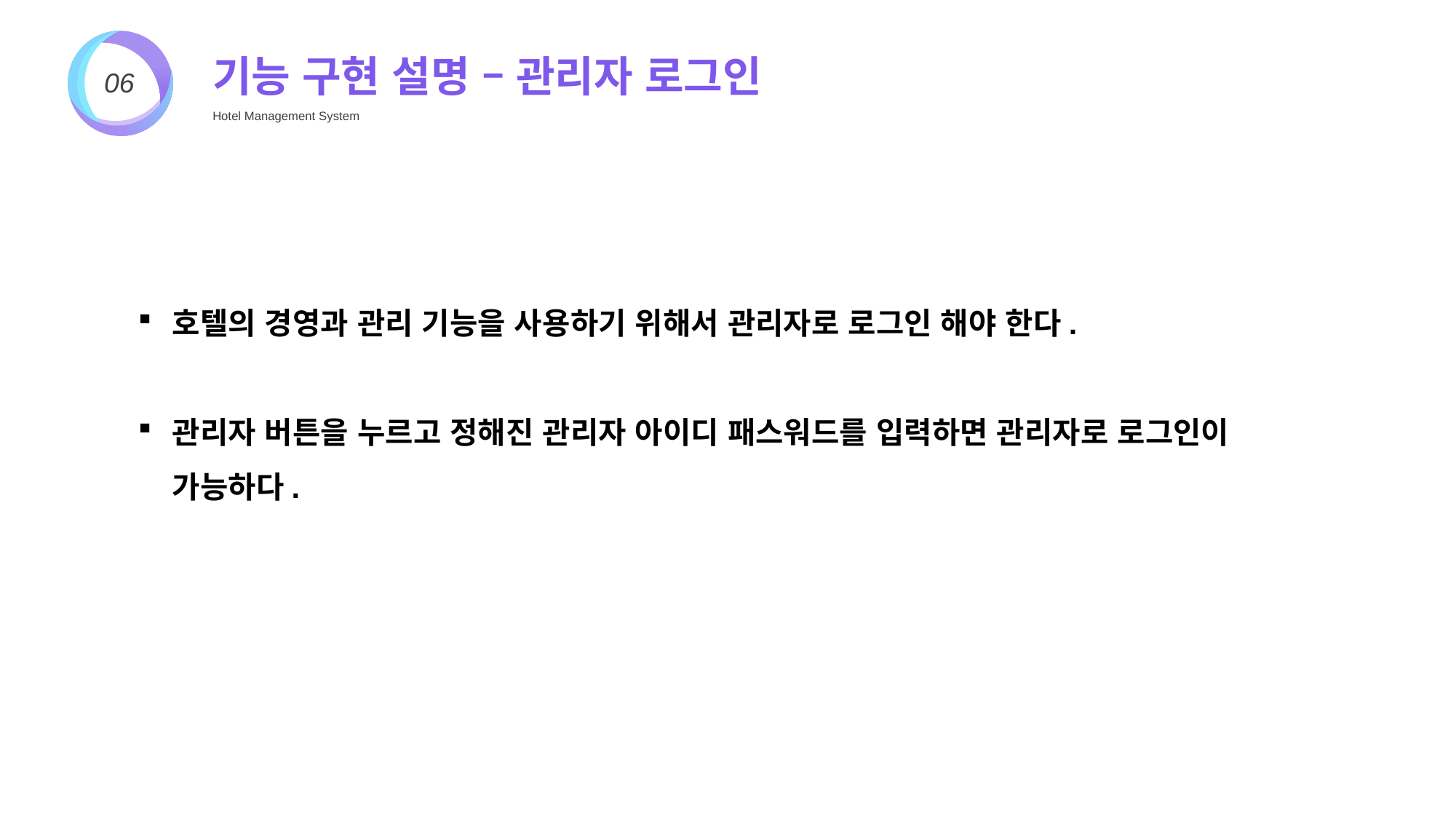

기능 구현 설명 – 관리자 로그인
Hotel Management System
06
호텔의 경영과 관리 기능을 사용하기 위해서 관리자로 로그인 해야 한다.

관리자 버튼을 누르고 정해진 관리자 아이디 패스워드를 입력하면 관리자로 로그인이 가능하다.